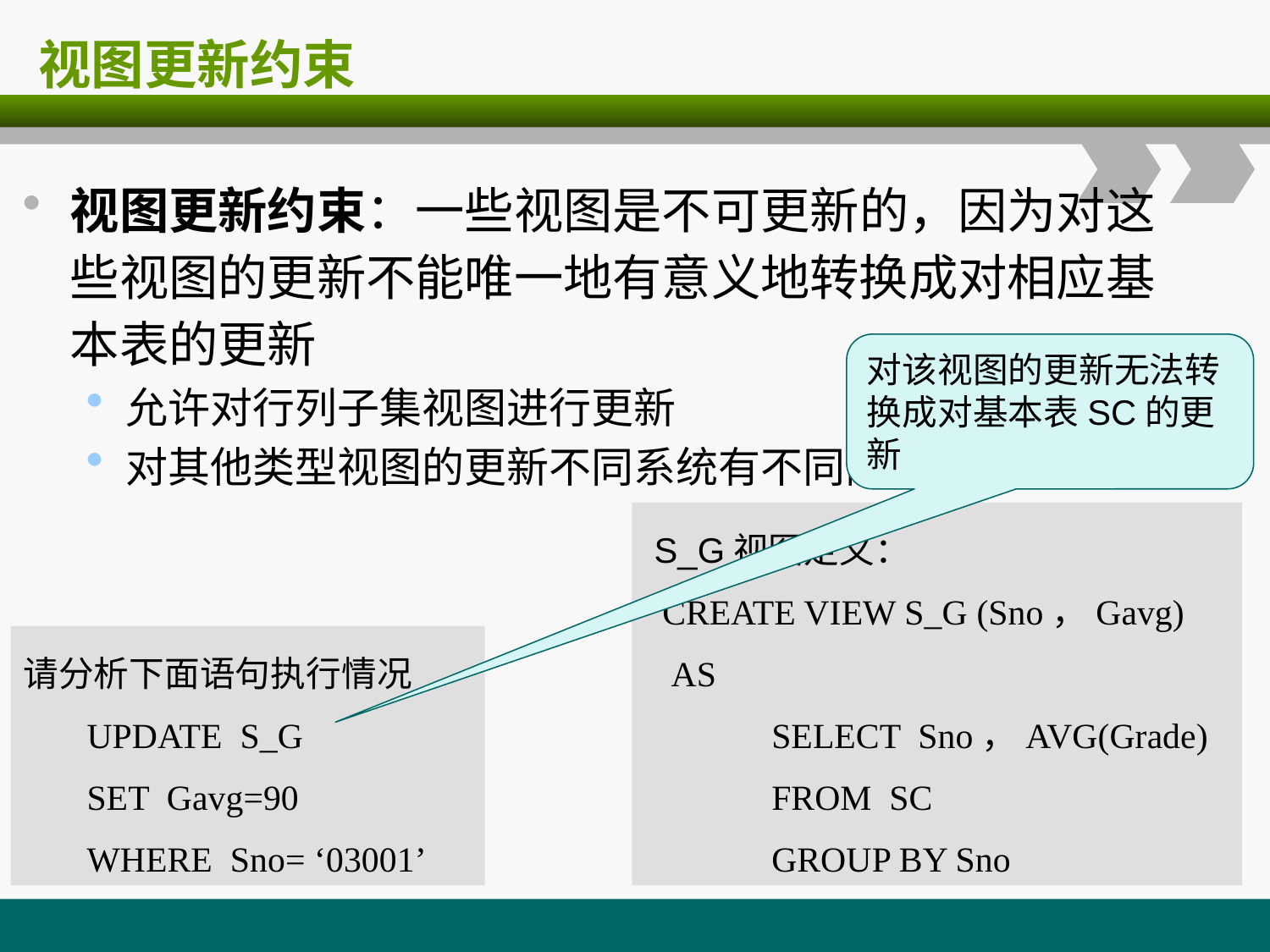

# 视图更新约束
视图更新约束：一些视图是不可更新的，因为对这些视图的更新不能唯一地有意义地转换成对相应基本表的更新
允许对行列子集视图进行更新
对其他类型视图的更新不同系统有不同限制
对该视图的更新无法转换成对基本表SC的更新

 S_G视图定义：
  CREATE VIEW S_G (Sno，Gavg)
   AS
SELECT  Sno，AVG(Grade)
FROM  SC
GROUP BY Sno
请分析下面语句执行情况
UPDATE  S_G
SET  Gavg=90
WHERE  Sno= ‘03001’